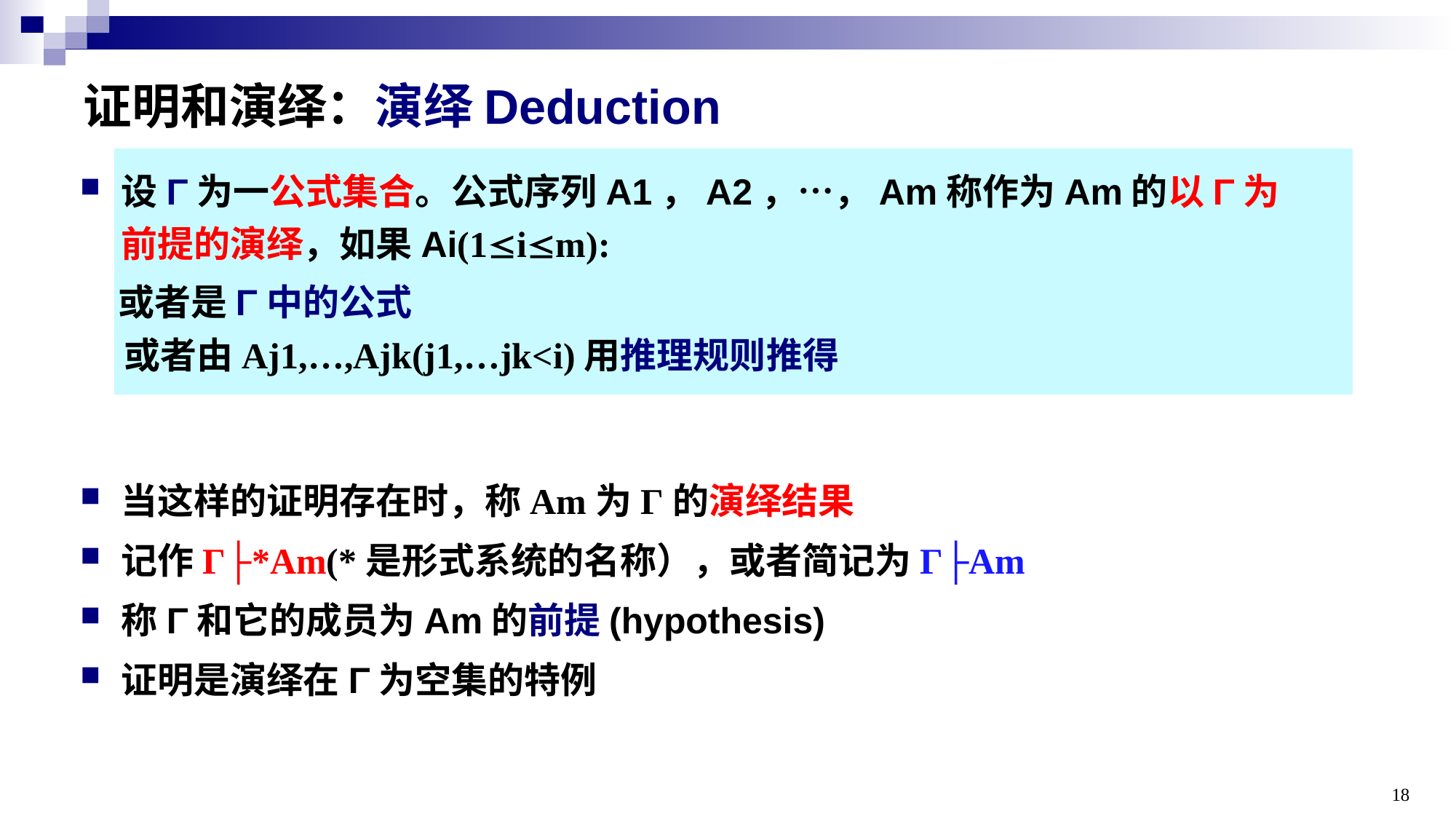

# 证明和演绎：演绎Deduction

设Γ为一公式集合。公式序列A1，A2，…，Am称作为Am的以Γ为前提的演绎，如果Ai(1≤i≤m):
或者是Γ中的公式
或者由Aj1,…,Ajk(j1,…jk<i)用推理规则推得
当这样的证明存在时，称Am为Γ的演绎结果
记作Γ├*Am(*是形式系统的名称），或者简记为Γ├Am
称Γ和它的成员为Am的前提(hypothesis)
证明是演绎在Γ为空集的特例

18